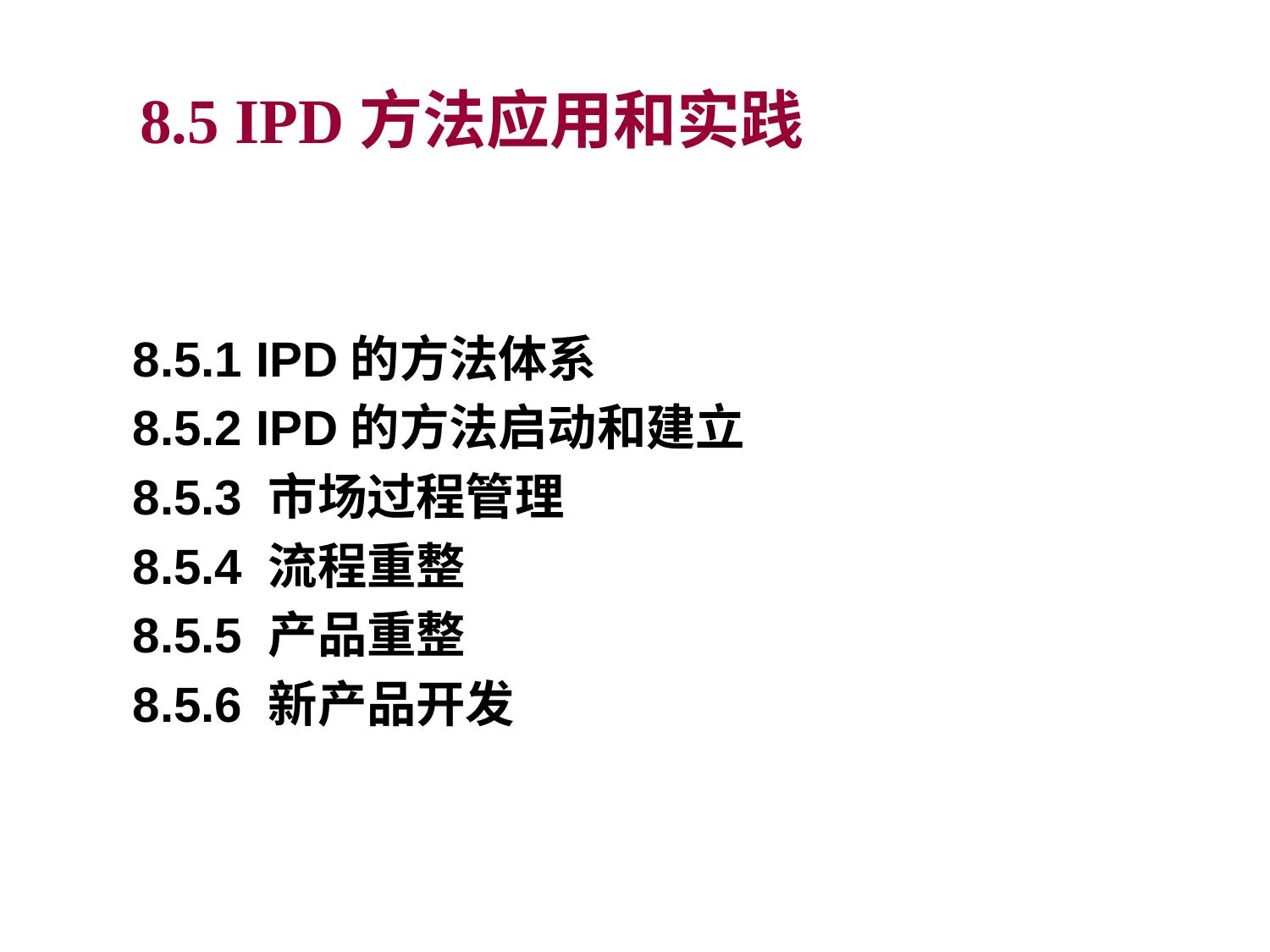

8.5 IPD方法应用和实践
8.5.1 IPD的方法体系
8.5.2 IPD的方法启动和建立
8.5.3 市场过程管理
8.5.4 流程重整
8.5.5 产品重整
8.5.6 新产品开发